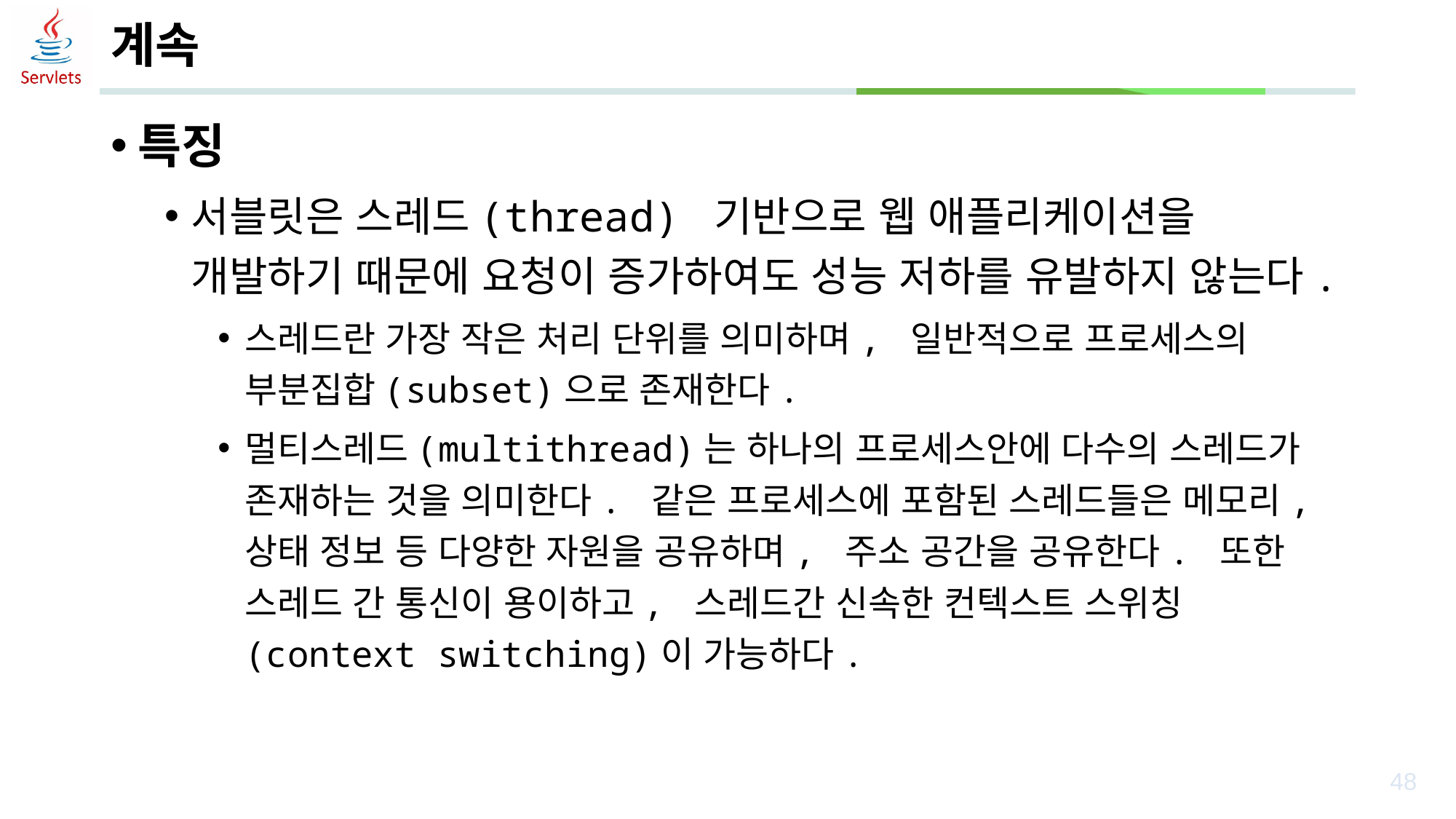

# 계속
특징
서블릿은 스레드(thread) 기반으로 웹 애플리케이션을 개발하기 때문에 요청이 증가하여도 성능 저하를 유발하지 않는다.
스레드란 가장 작은 처리 단위를 의미하며, 일반적으로 프로세스의 부분집합(subset)으로 존재한다.
멀티스레드(multithread)는 하나의 프로세스안에 다수의 스레드가 존재하는 것을 의미한다. 같은 프로세스에 포함된 스레드들은 메모리, 상태 정보 등 다양한 자원을 공유하며, 주소 공간을 공유한다. 또한 스레드 간 통신이 용이하고, 스레드간 신속한 컨텍스트 스위칭(context switching)이 가능하다.
48